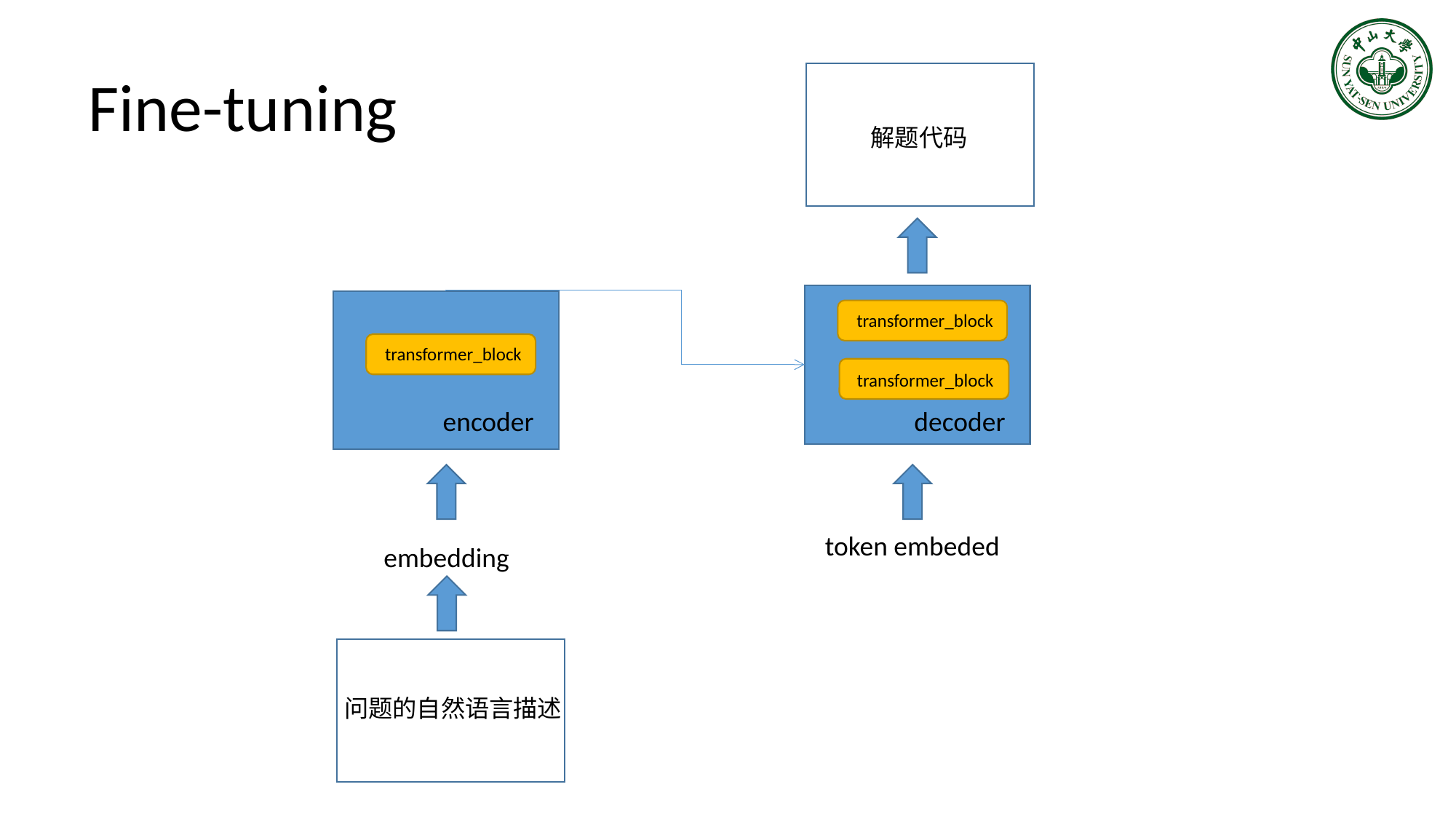

# Fine-tuning

解题代码

transformer_block

transformer_block

transformer_block
encoder
decoder

token embeded
embedding

问题的自然语言描述